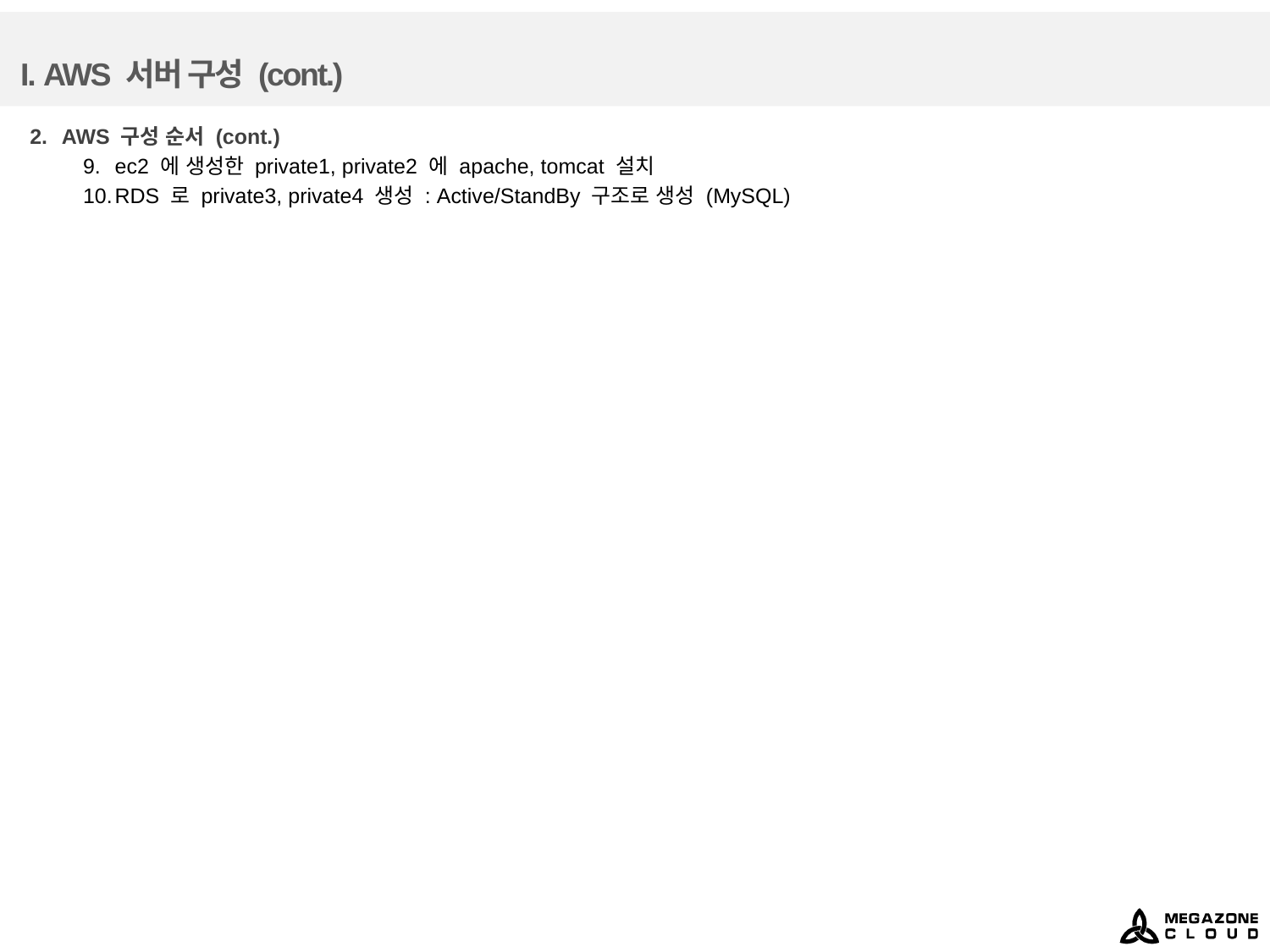

# I. AWS 서버 구성 (cont.)
AWS 구성 순서 (cont.)
ec2 에 생성한 private1, private2 에 apache, tomcat 설치
RDS 로 private3, private4 생성 : Active/StandBy 구조로 생성 (MySQL)